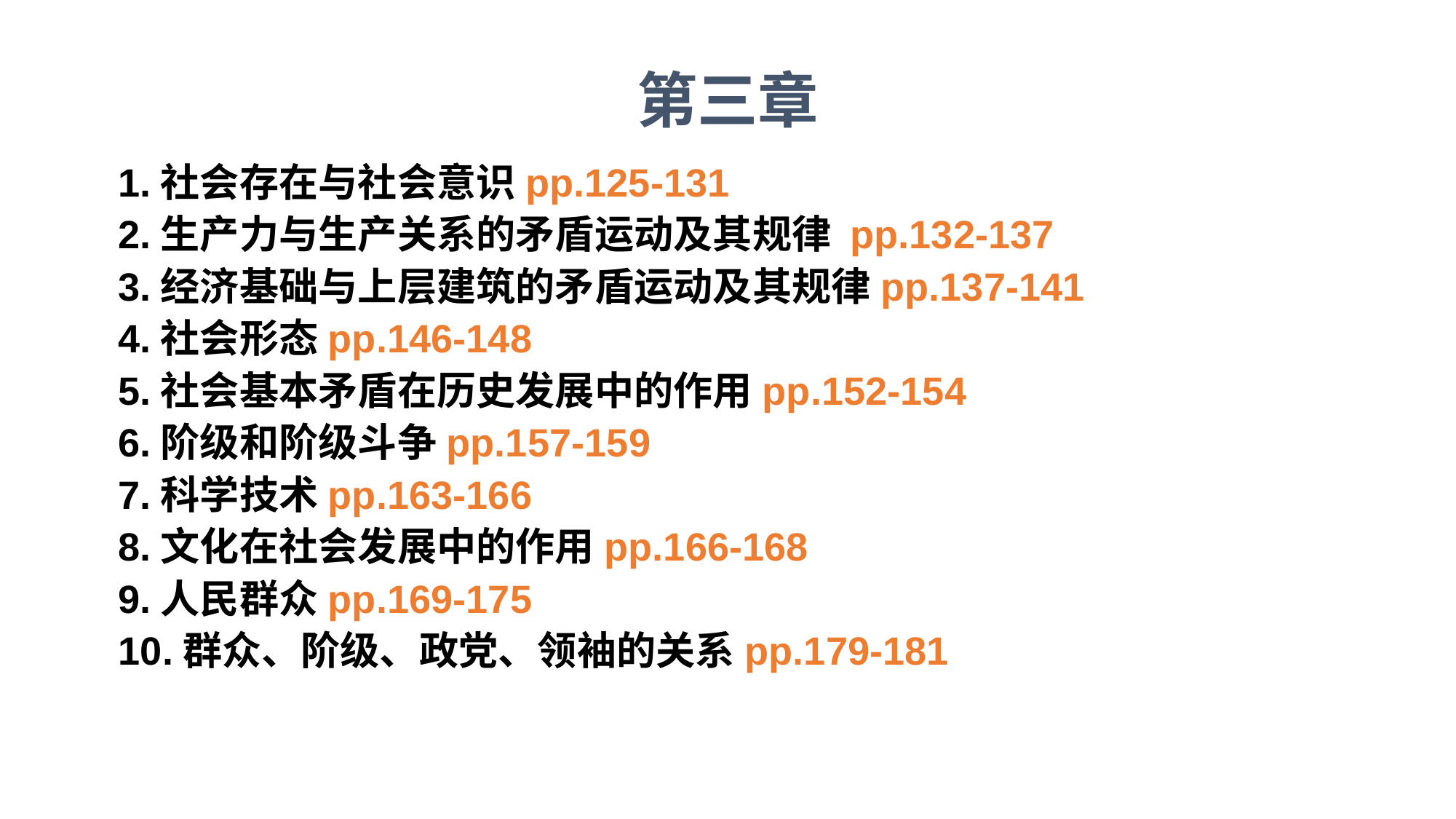

第三章
1.社会存在与社会意识pp.125-131
2.生产力与生产关系的矛盾运动及其规律 pp.132-137
3.经济基础与上层建筑的矛盾运动及其规律pp.137-141
4.社会形态pp.146-148
5.社会基本矛盾在历史发展中的作用pp.152-154
6.阶级和阶级斗争pp.157-159
7.科学技术pp.163-166
8.文化在社会发展中的作用pp.166-168
9.人民群众pp.169-175
10.群众、阶级、政党、领袖的关系pp.179-181